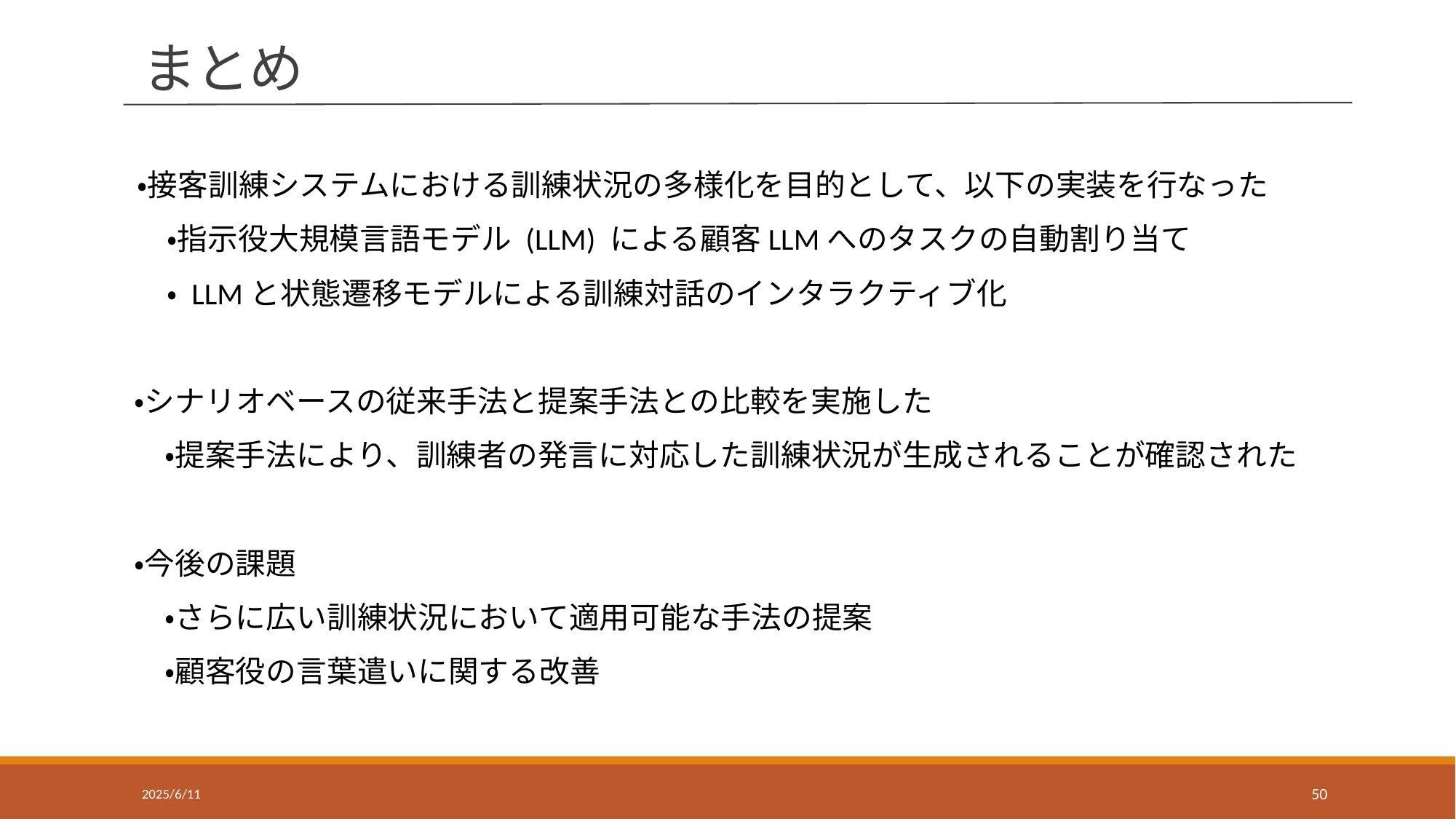

# まとめ

 ・接客訓練システムにおける訓練状況の多様化を目的として、以下の実装を行なった
　  ・指示役大規模言語モデル (LLM) による顧客LLMへのタスクの自動割り当て
　  ・ LLMと状態遷移モデルによる訓練対話のインタラクティブ化

・シナリオベースの従来手法と提案手法との比較を実施した
　・提案手法により、訓練者の発言に対応した訓練状況が生成されることが確認された

・今後の課題
　・さらに広い訓練状況において適用可能な手法の提案
　・顧客役の言葉遣いに関する改善
2025/6/11
50